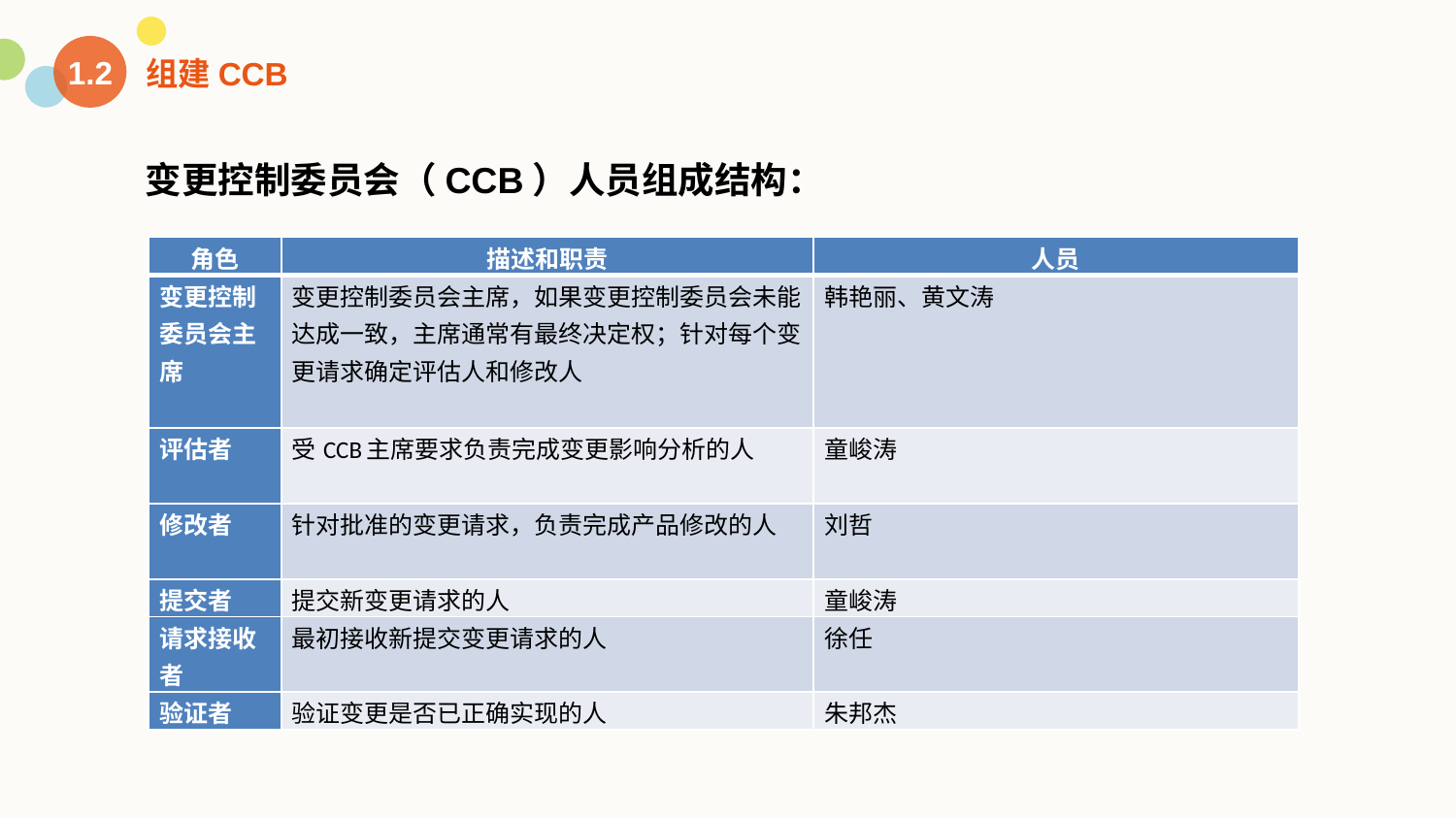

1.2
组建CCB

变更控制委员会（CCB）人员组成结构：
| 角色 | 描述和职责 | 人员 |
| --- | --- | --- |
| 变更控制委员会主席 | 变更控制委员会主席，如果变更控制委员会未能达成一致，主席通常有最终决定权；针对每个变更请求确定评估人和修改人 | 韩艳丽、黄文涛 |
| 评估者 | 受CCB主席要求负责完成变更影响分析的人 | 童峻涛 |
| 修改者 | 针对批准的变更请求，负责完成产品修改的人 | 刘哲 |
| 提交者 | 提交新变更请求的人 | 童峻涛 |
| 请求接收者 | 最初接收新提交变更请求的人 | 徐任 |
| 验证者 | 验证变更是否已正确实现的人 | 朱邦杰 |